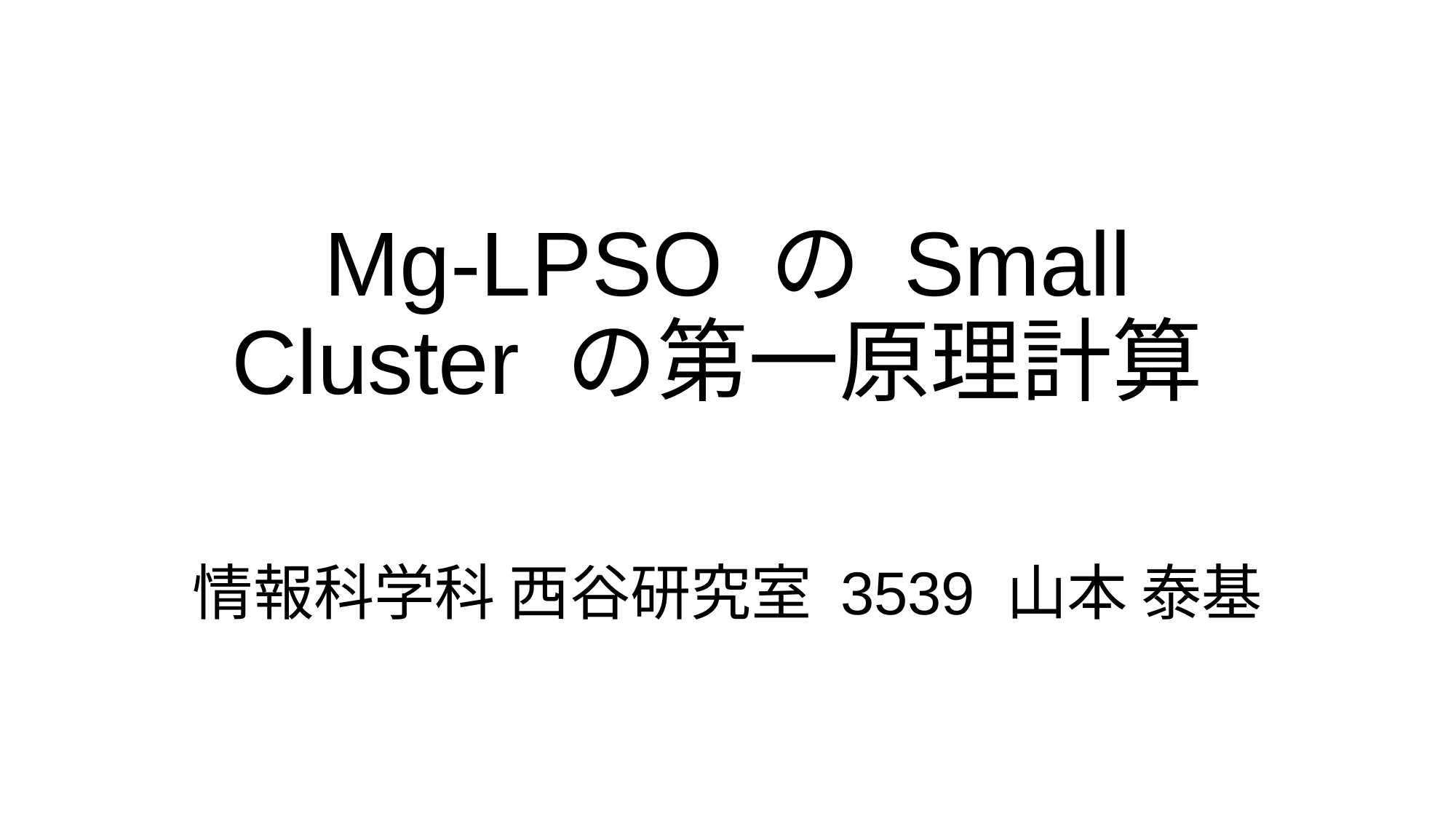

# Mg-LPSO の Small Cluster の第一原理計算
情報科学科 西谷研究室 3539 山本 泰基